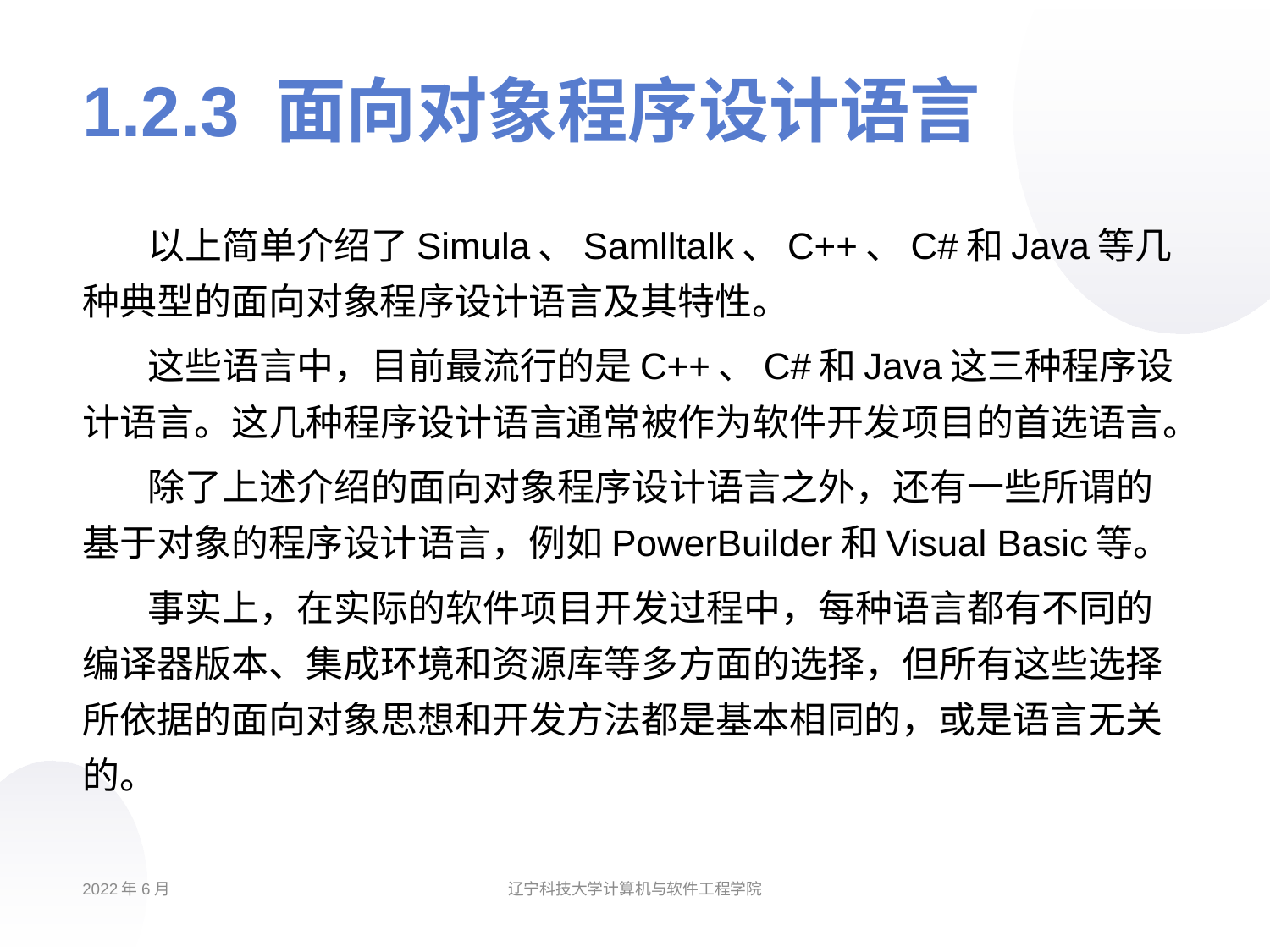

# 1.2.3 面向对象程序设计语言
以上简单介绍了Simula、Samlltalk、C++、C#和Java等几种典型的面向对象程序设计语言及其特性。
这些语言中，目前最流行的是C++、C#和Java这三种程序设计语言。这几种程序设计语言通常被作为软件开发项目的首选语言。
除了上述介绍的面向对象程序设计语言之外，还有一些所谓的基于对象的程序设计语言，例如PowerBuilder和Visual Basic等。
事实上，在实际的软件项目开发过程中，每种语言都有不同的编译器版本、集成环境和资源库等多方面的选择，但所有这些选择所依据的面向对象思想和开发方法都是基本相同的，或是语言无关的。

2022年6月
辽宁科技大学计算机与软件工程学院
120